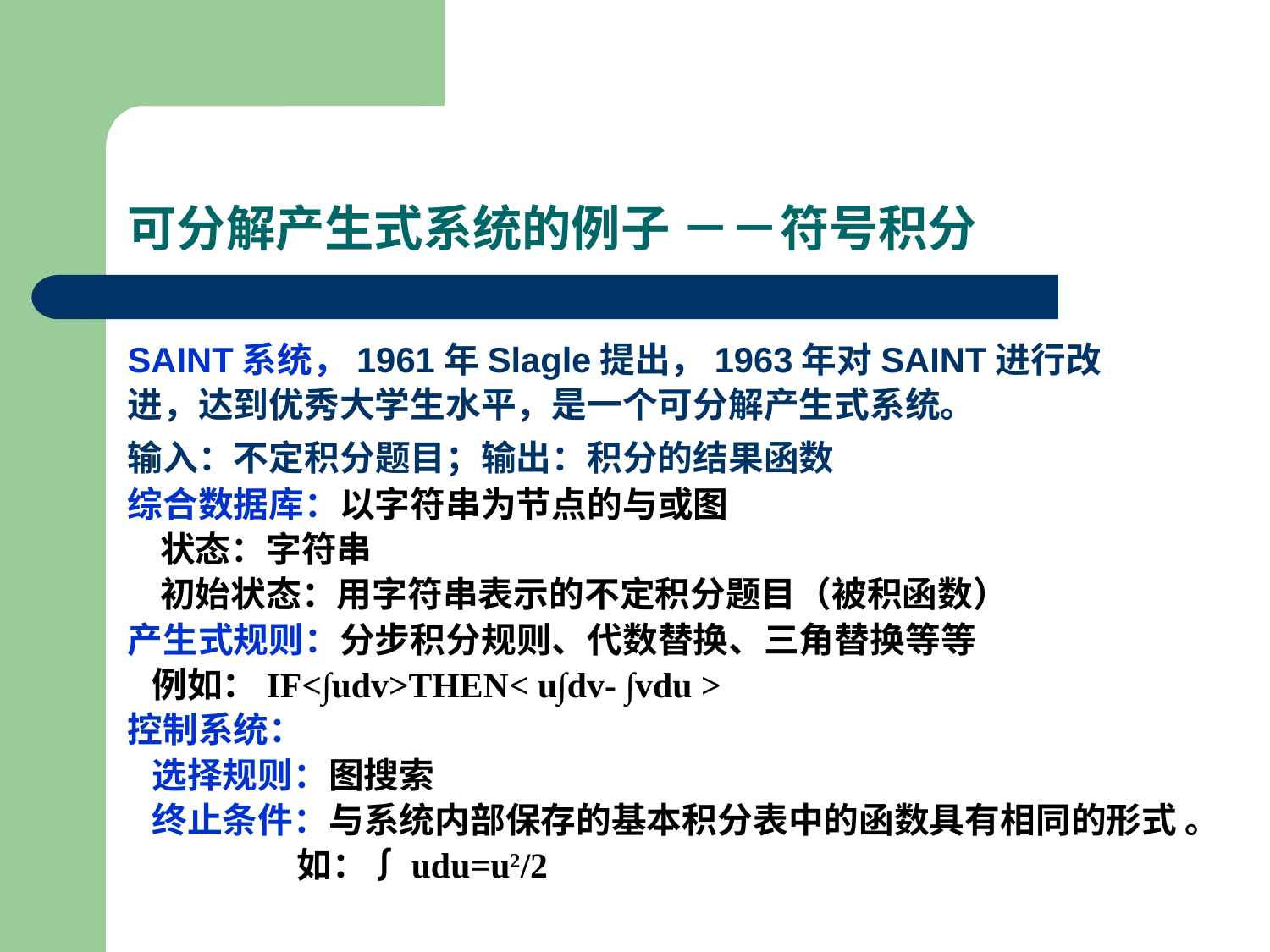

# 可分解产生式系统的例子 －－符号积分
SAINT系统，1961年Slagle提出，1963年对SAINT进行改
进，达到优秀大学生水平，是一个可分解产生式系统。
输入：不定积分题目；输出：积分的结果函数
综合数据库：以字符串为节点的与或图
   状态：字符串
   初始状态：用字符串表示的不定积分题目（被积函数）
产生式规则：分步积分规则、代数替换、三角替换等等
  例如：IF<∫udv>THEN< u∫dv- ∫vdu >
控制系统：
  选择规则：图搜索
  终止条件：与系统内部保存的基本积分表中的函数具有相同的形式 。
                    如：∫udu=u2/2
54